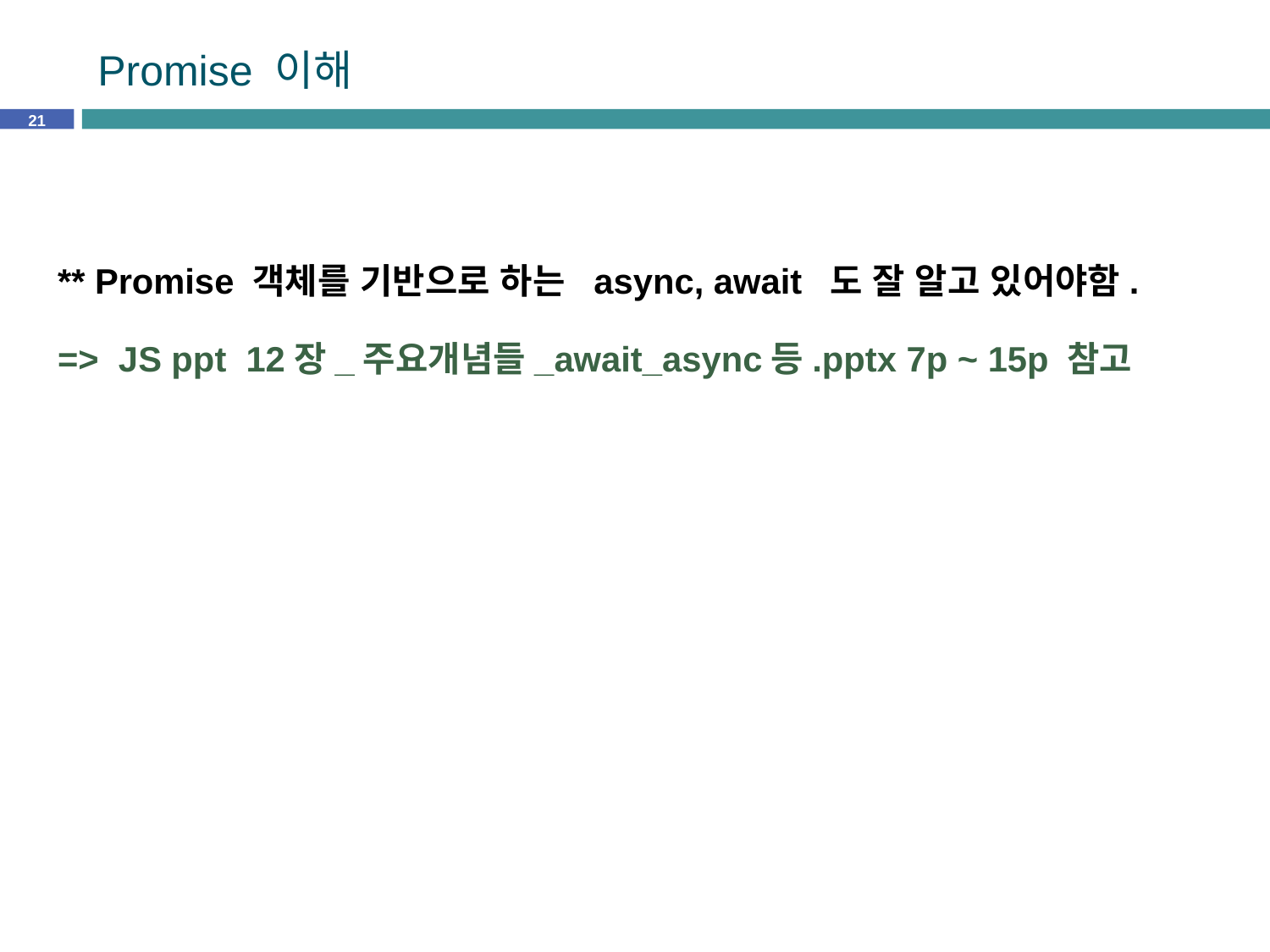

# Promise 이해
21
** Promise 객체를 기반으로 하는  async, await  도 잘 알고 있어야함.
=>  JS ppt  12장_주요개념들_await_async등.pptx 7p ~ 15p 참고